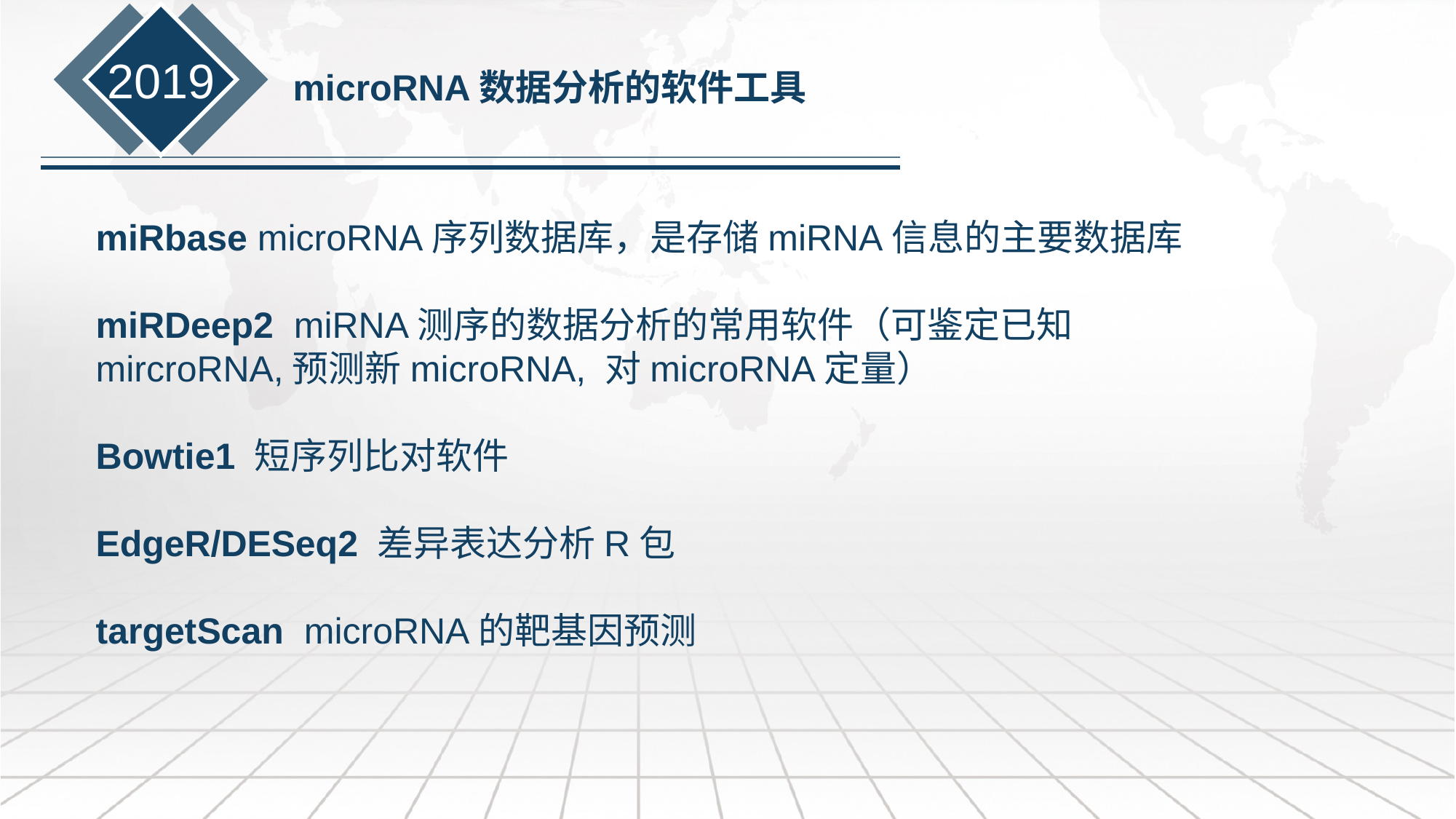

2019
microRNA数据分析的软件工具
miRbase microRNA序列数据库，是存储miRNA信息的主要数据库

miRDeep2  miRNA测序的数据分析的常用软件（可鉴定已知mircroRNA,预测新microRNA, 对microRNA定量）

Bowtie1 短序列比对软件

EdgeR/DESeq2 差异表达分析R包

targetScan  microRNA的靶基因预测